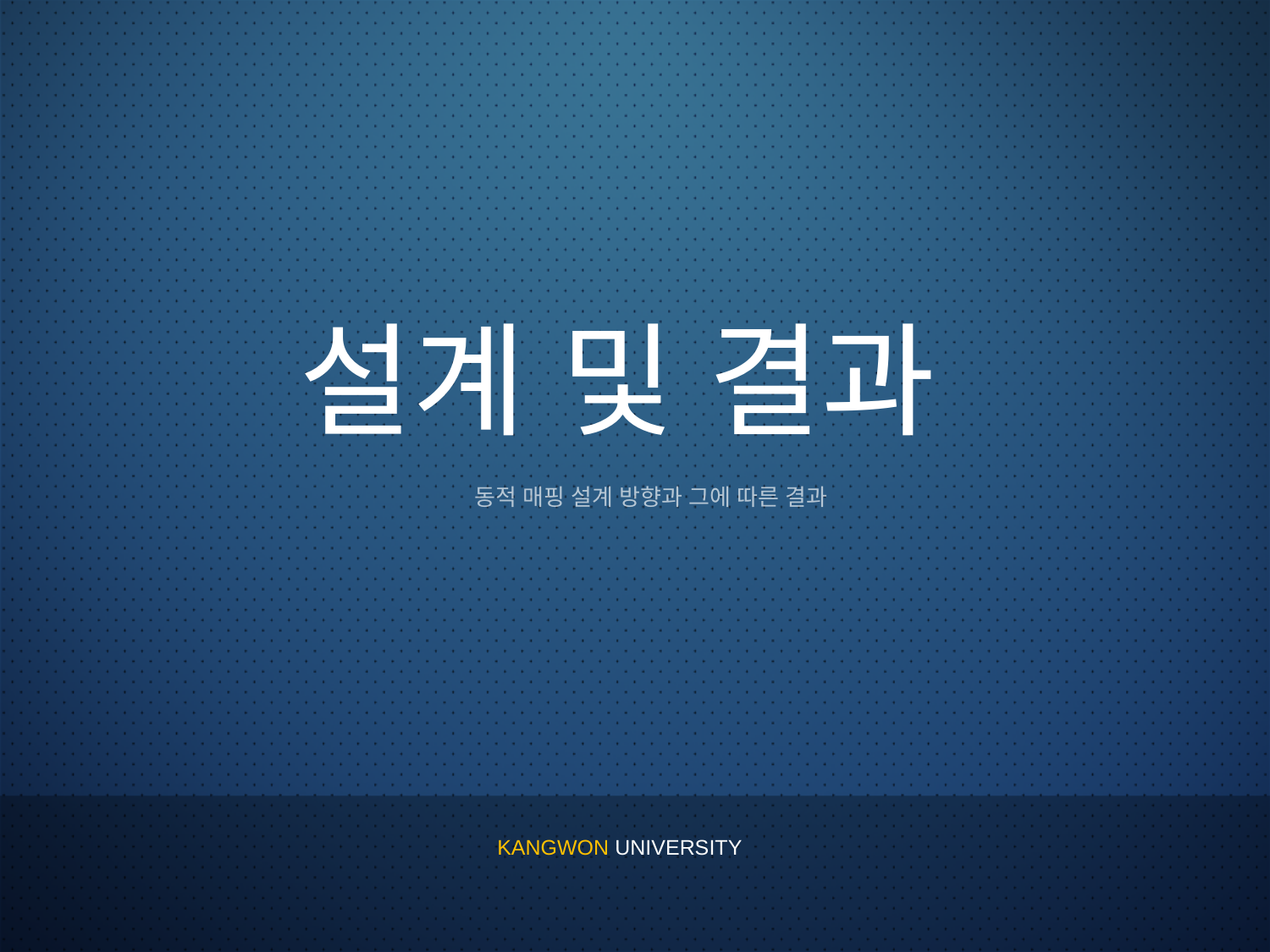

설계 및 결과
동적 매핑 설계 방향과 그에 따른 결과

KANGWON UNIVERSITY